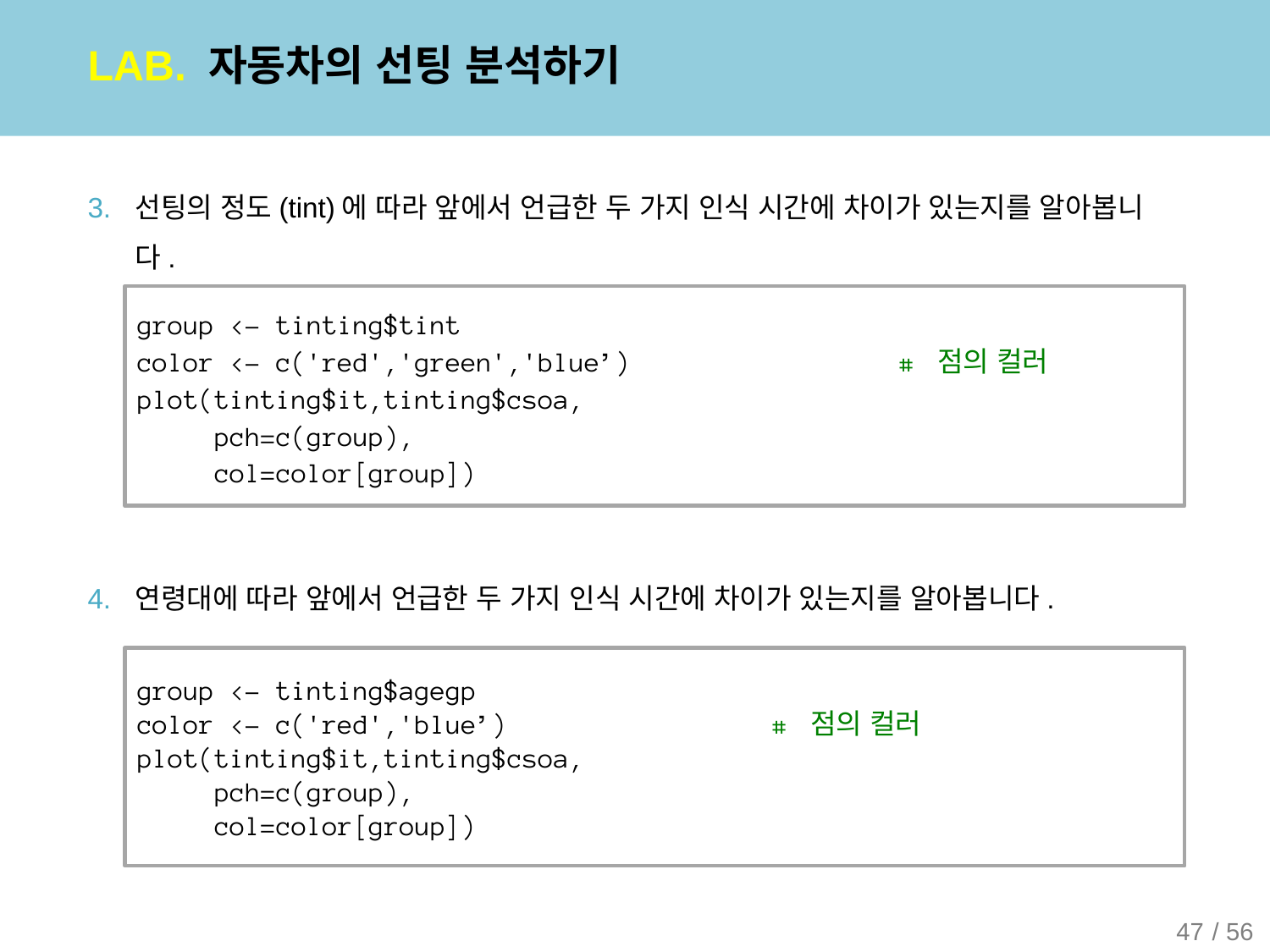

# LAB. 자동차의 선팅 분석하기
선팅의 정도(tint)에 따라 앞에서 언급한 두 가지 인식 시간에 차이가 있는지를 알아봅니다.

연령대에 따라 앞에서 언급한 두 가지 인식 시간에 차이가 있는지를 알아봅니다.
group <- tinting$tint
color <- c('red','green','blue’) 		# 점의 컬러
plot(tinting$it,tinting$csoa,
     pch=c(group),
     col=color[group])
group <- tinting$agegp
color <- c('red','blue’) 		# 점의 컬러
plot(tinting$it,tinting$csoa,
     pch=c(group),
     col=color[group])